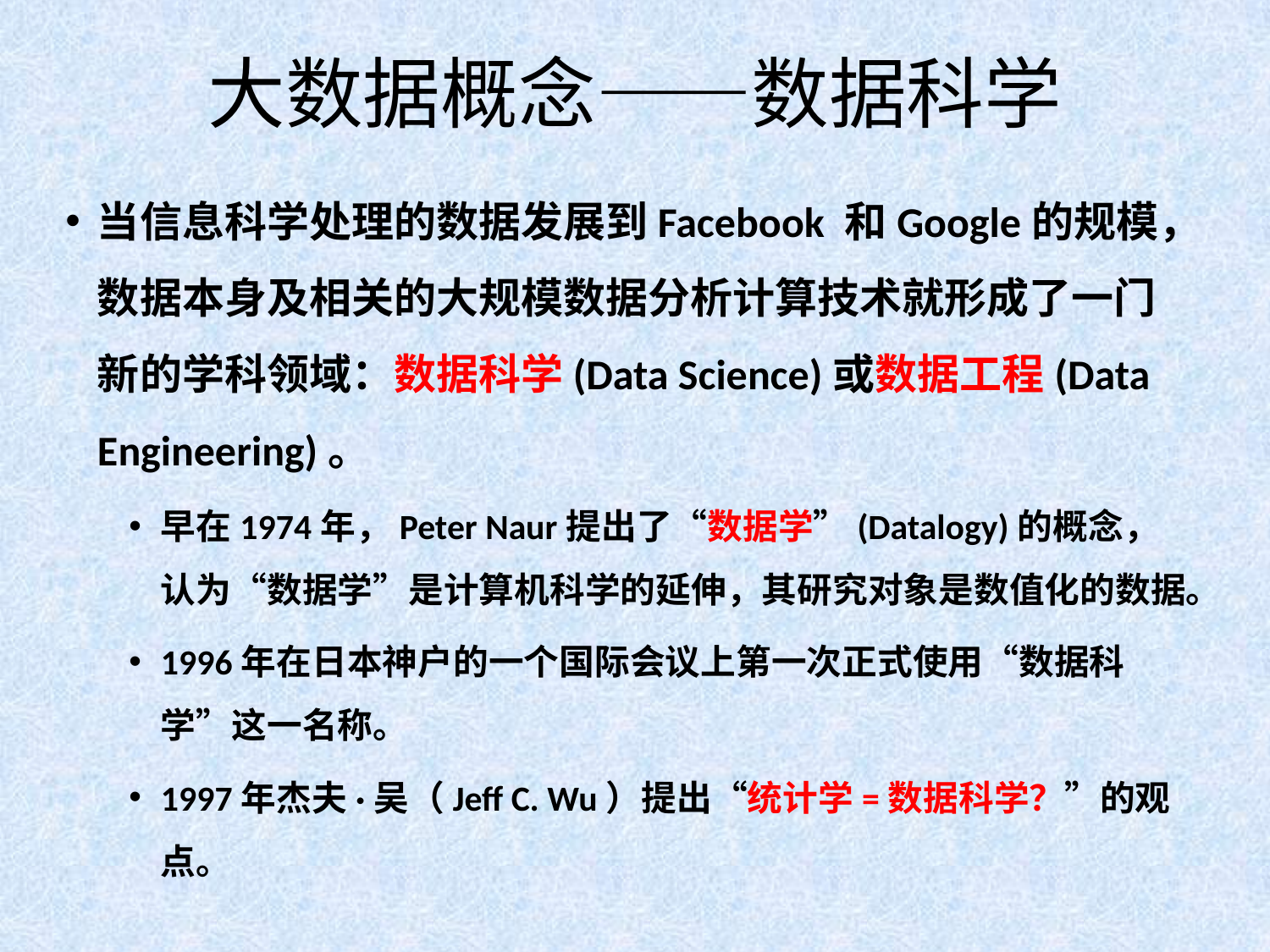

# 大数据概念——数据科学
当信息科学处理的数据发展到Facebook 和Google的规模，数据本身及相关的大规模数据分析计算技术就形成了一门新的学科领域：数据科学(Data Science)或数据工程(Data Engineering)。
早在1974年，Peter Naur提出了“数据学”(Datalogy)的概念，认为“数据学”是计算机科学的延伸，其研究对象是数值化的数据。
1996年在日本神户的一个国际会议上第一次正式使用“数据科学”这一名称。
1997年杰夫·吴（Jeff C. Wu）提出“统计学=数据科学？”的观点。
15